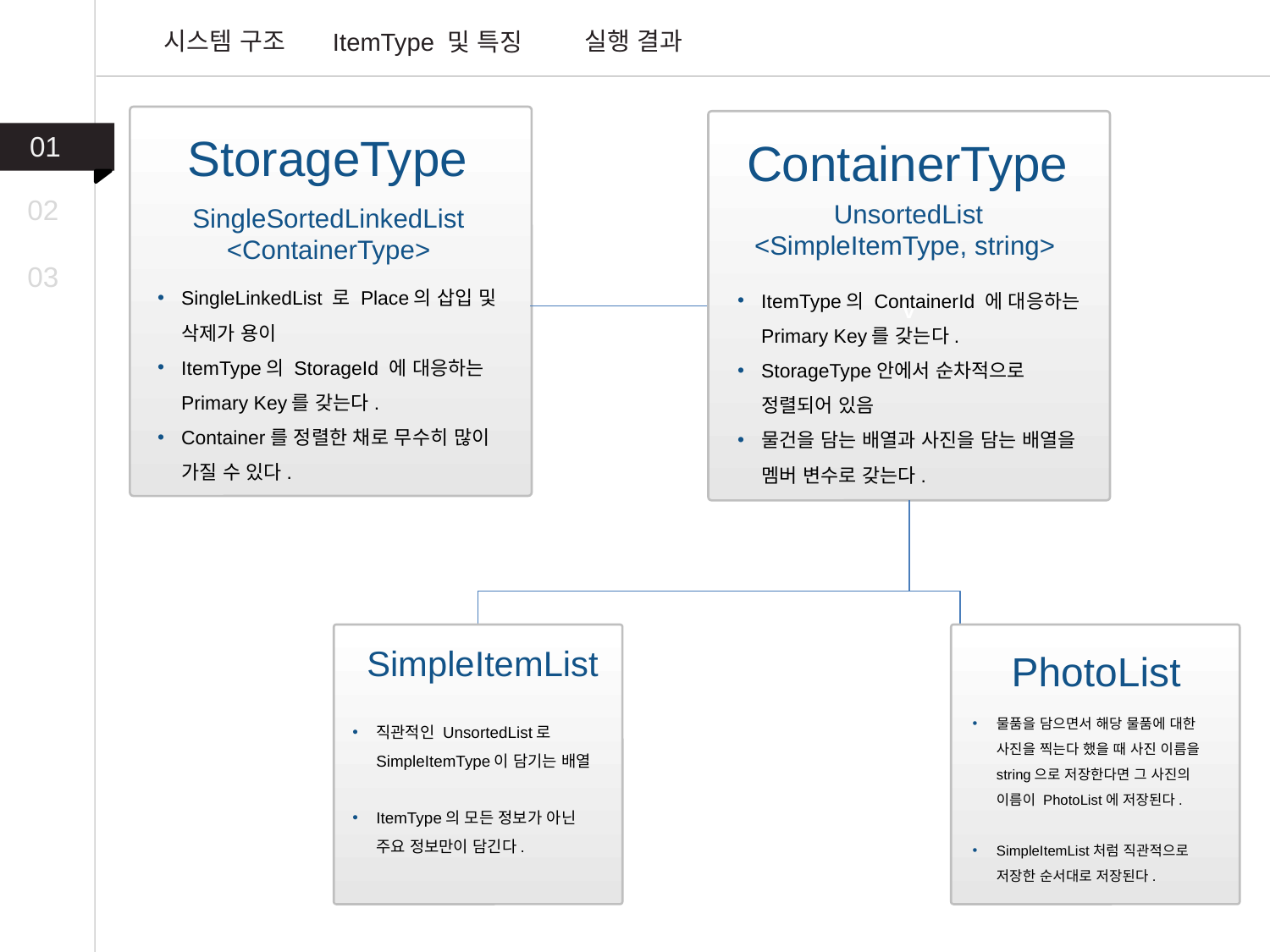

시스템 구조
실행 결과
ItemType 및 특징

v
StorageType
01

ContainerType

02
 UnsortedList
<SimpleItemType, string>
SingleSortedLinkedList
<ContainerType>
03
SingleLinkedList 로 Place의 삽입 및 삭제가 용이
ItemType의 StorageId 에 대응하는 Primary Key를 갖는다.
Container를 정렬한 채로 무수히 많이 가질 수 있다.

ItemType의 ContainerId 에 대응하는 Primary Key를 갖는다.
StorageType안에서 순차적으로 정렬되어 있음
물건을 담는 배열과 사진을 담는 배열을 멤버 변수로 갖는다.

직관적인 UnsortedList로 SimpleItemType이 담기는 배열

ItemType의 모든 정보가 아닌 주요 정보만이 담긴다.

 SimpleItemList
PhotoList
물품을 담으면서 해당 물품에 대한 사진을 찍는다 했을 때 사진 이름을 string으로 저장한다면 그 사진의 이름이 PhotoList에 저장된다.

SimpleItemList처럼 직관적으로 저장한 순서대로 저장된다.